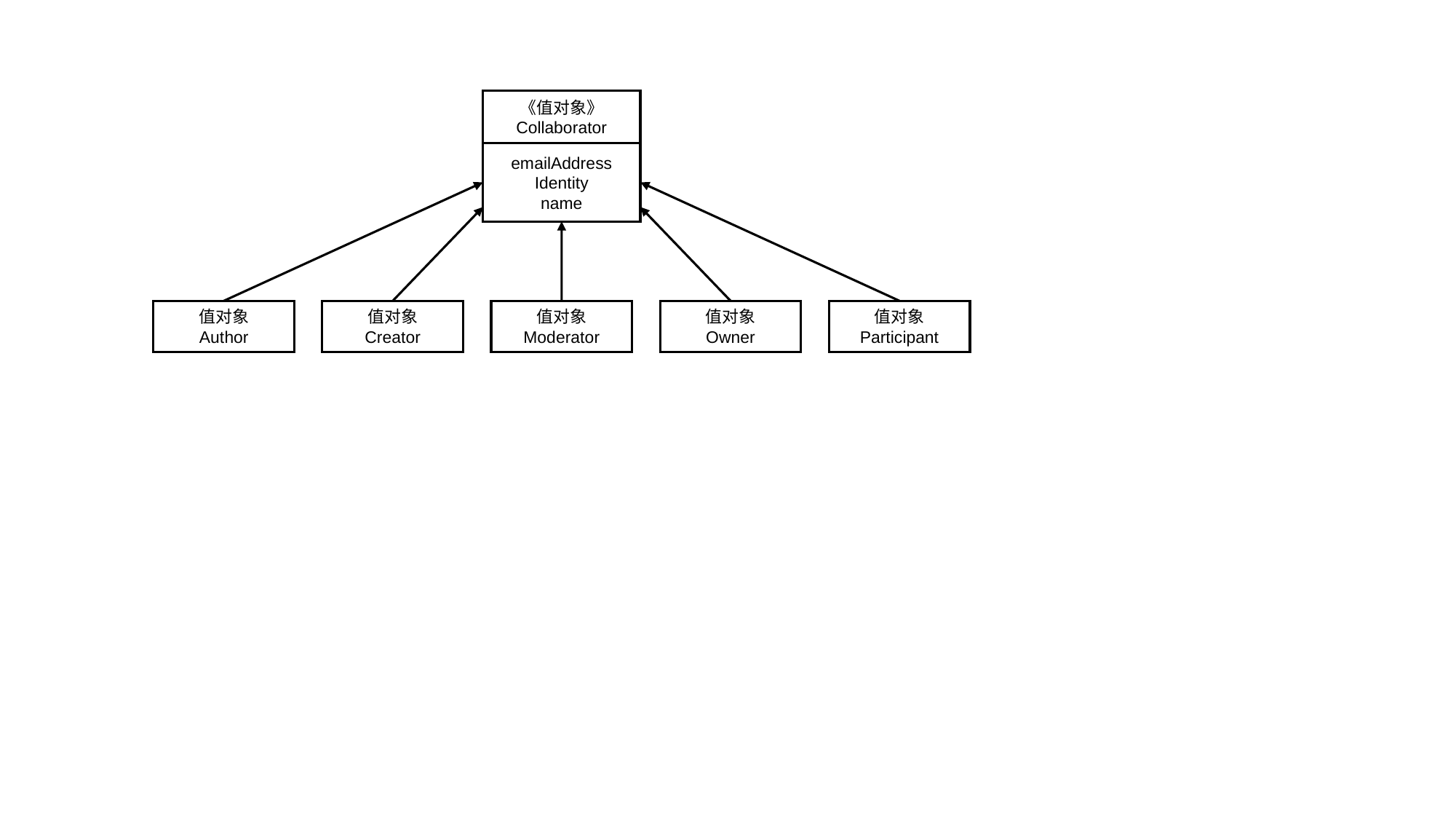

《值对象》
Collaborator
emailAddress
Identity
name
值对象
Author
值对象
Creator
值对象
Moderator
值对象
Owner
值对象
Participant